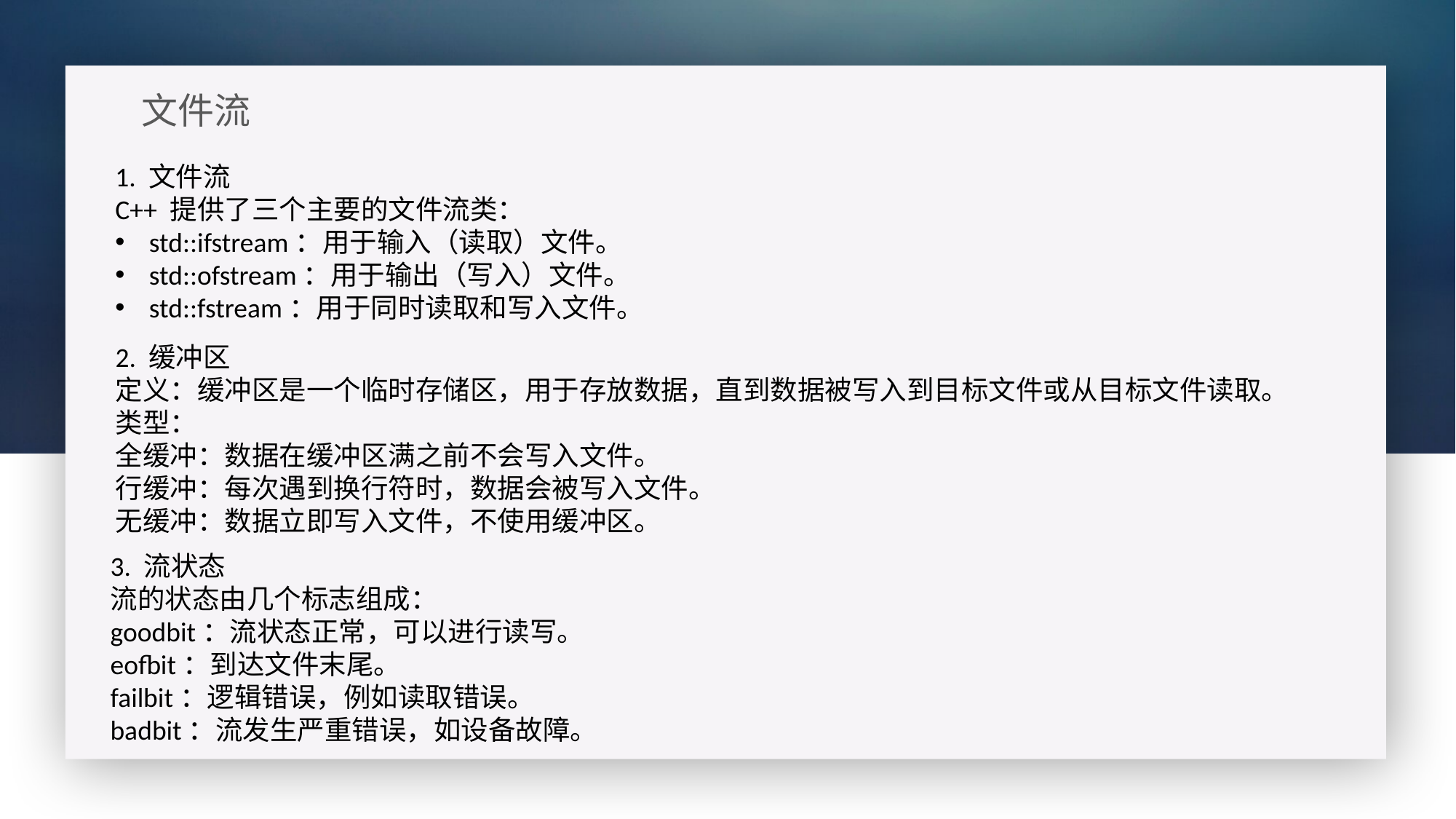

文件流
1. 文件流
C++ 提供了三个主要的文件流类：
std::ifstream：用于输入（读取）文件。
std::ofstream：用于输出（写入）文件。
std::fstream：用于同时读取和写入文件。
2. 缓冲区
定义：缓冲区是一个临时存储区，用于存放数据，直到数据被写入到目标文件或从目标文件读取。
类型：
全缓冲：数据在缓冲区满之前不会写入文件。
行缓冲：每次遇到换行符时，数据会被写入文件。
无缓冲：数据立即写入文件，不使用缓冲区。
3. 流状态
流的状态由几个标志组成：
goodbit：流状态正常，可以进行读写。
eofbit：到达文件末尾。
failbit：逻辑错误，例如读取错误。
badbit：流发生严重错误，如设备故障。